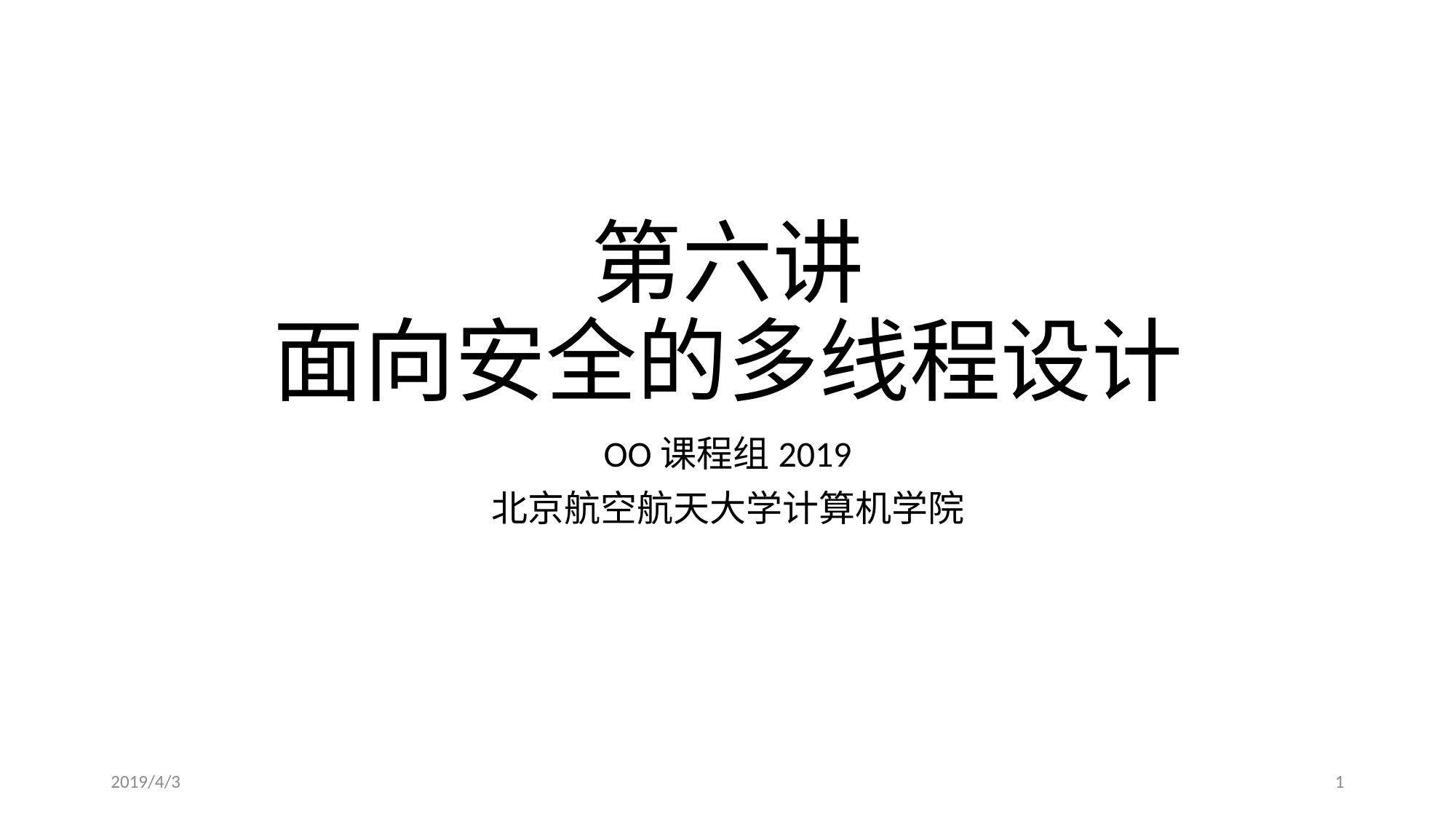

# 第六讲 面向安全的多线程设计
OO课程组2019
北京航空航天大学计算机学院
2019/4/3
1